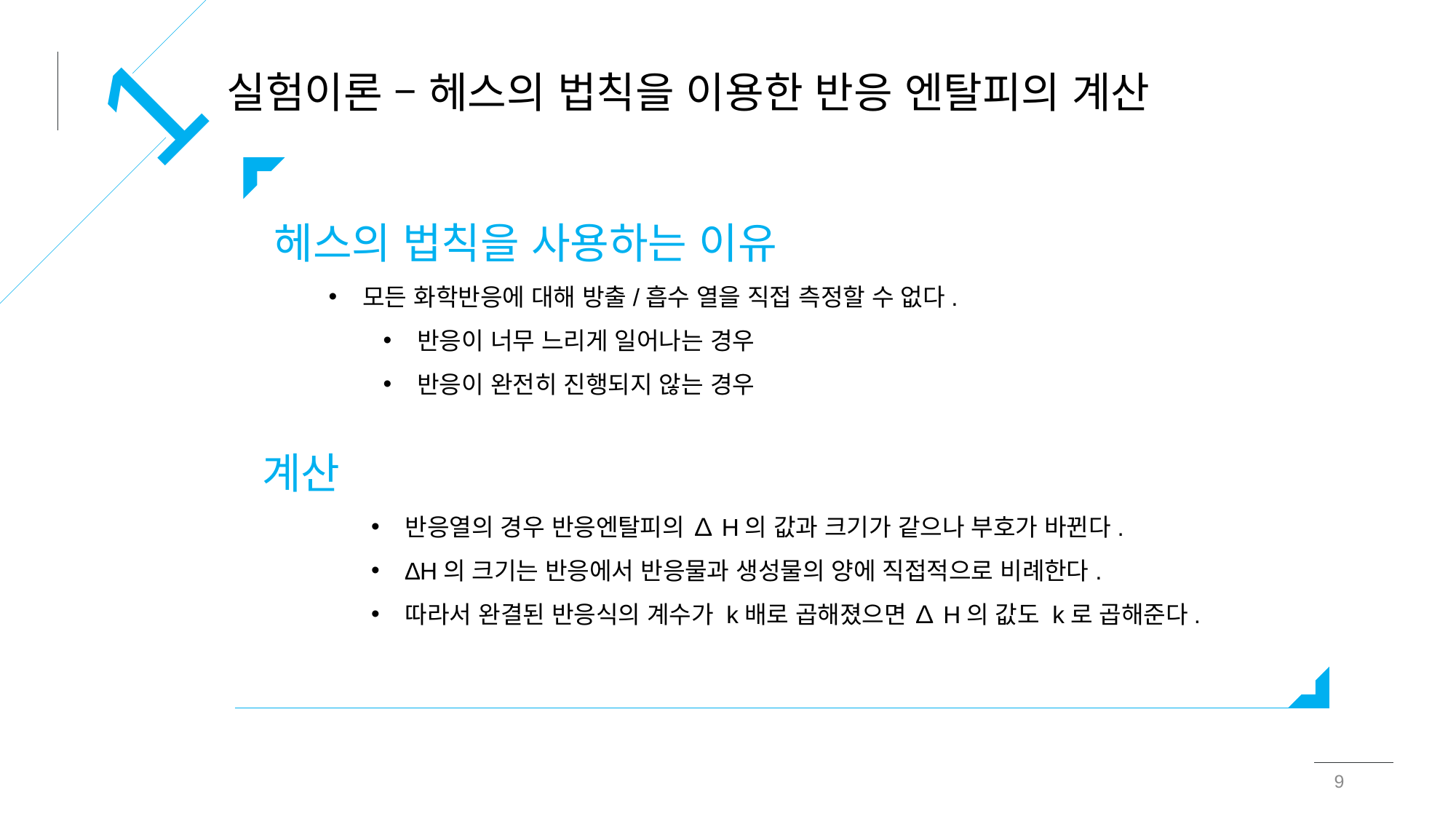

1
실험이론 – 헤스의 법칙을 이용한 반응 엔탈피의 계산

헤스의 법칙을 사용하는 이유
모든 화학반응에 대해 방출/흡수 열을 직접 측정할 수 없다.
반응이 너무 느리게 일어나는 경우
반응이 완전히 진행되지 않는 경우
계산
반응열의 경우 반응엔탈피의 ∆H의 값과 크기가 같으나 부호가 바뀐다.
∆H의 크기는 반응에서 반응물과 생성물의 양에 직접적으로 비례한다.
따라서 완결된 반응식의 계수가 k배로 곱해졌으면 ∆H의 값도 k로 곱해준다.

9